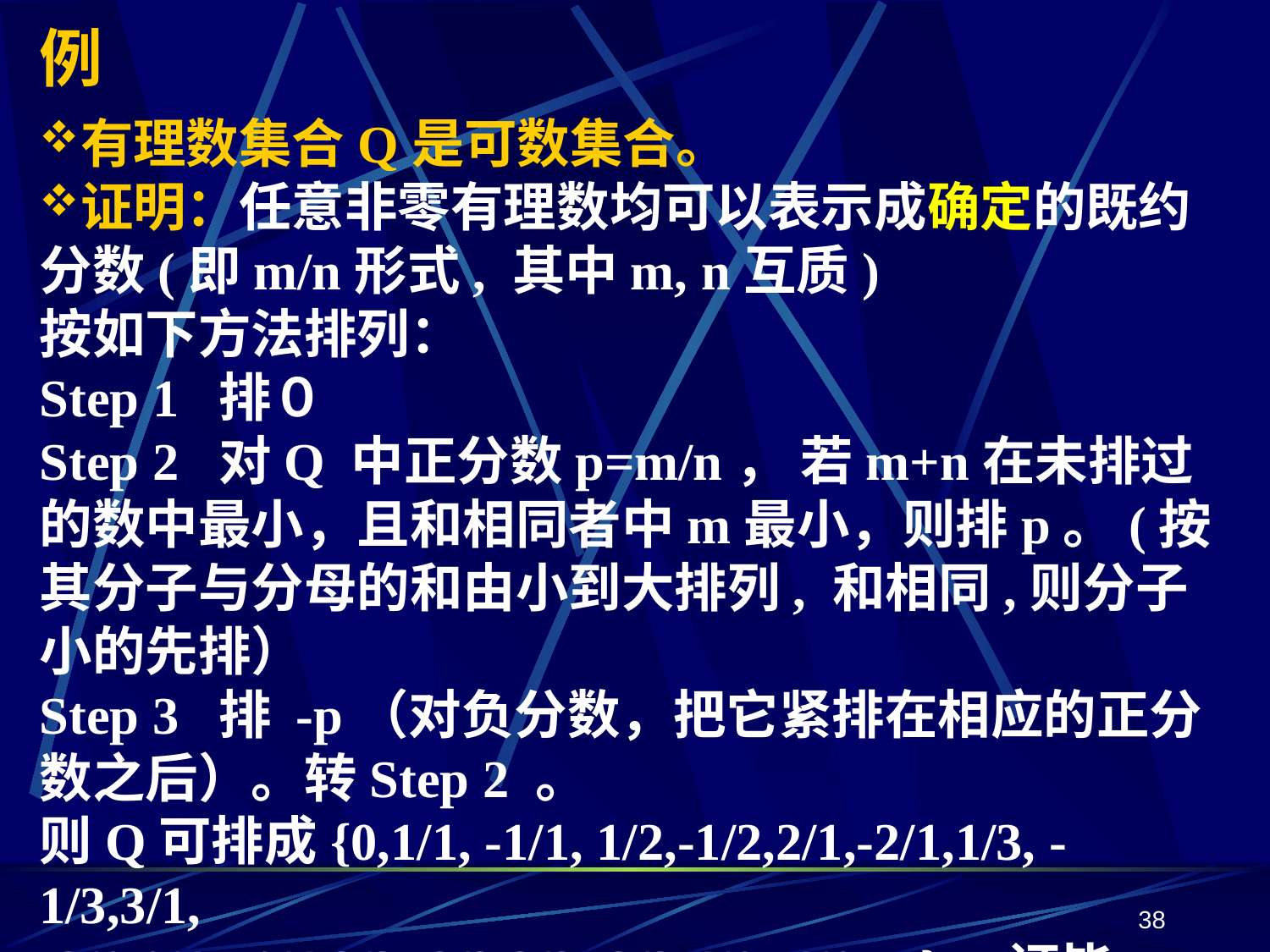

# 例
有理数集合Q是可数集合。
证明：任意非零有理数均可以表示成确定的既约分数(即m/n形式, 其中m, n互质)
按如下方法排列：
Step 1  排０
Step 2  对Q 中正分数p=m/n， 若m+n在未排过的数中最小，且和相同者中m最小，则排p。(按其分子与分母的和由小到大排列, 和相同,则分子小的先排）
Step 3  排 -p（对负分数，把它紧排在相应的正分数之后）。转Step 2 。
则Q可排成{0,1/1, -1/1, 1/2,-1/2,2/1,-2/1,1/3, -1/3,3/1,
-3/1,1/4, -1/4,2/3,-2/3,3/2,-3/2,4/1,-4/1,…}，证毕。

38